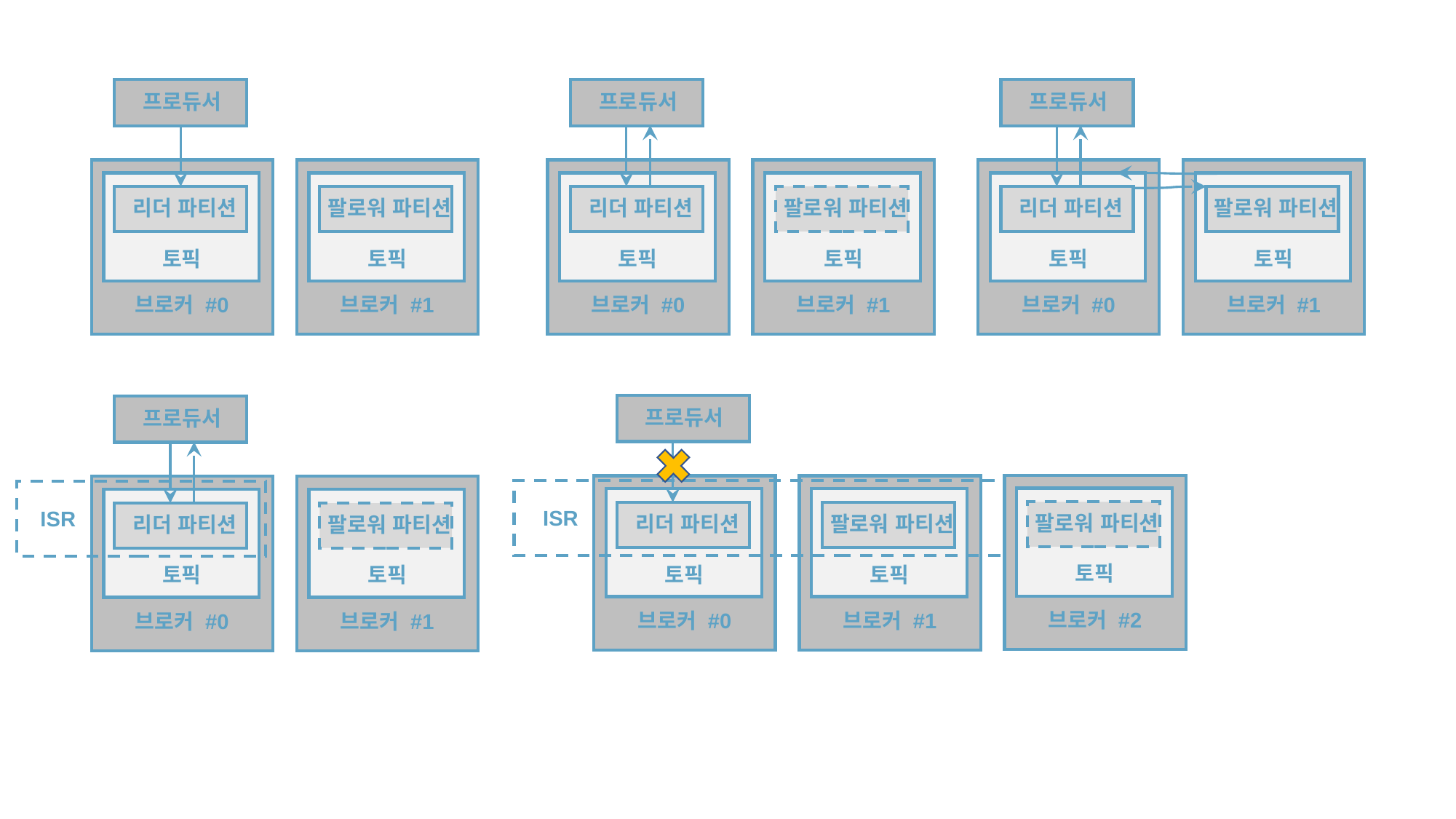

프로듀서
프로듀서
프로듀서

리더 파티션
팔로워 파티션
리더 파티션
팔로워 파티션
리더 파티션
팔로워 파티션
토픽
토픽
토픽
토픽
토픽
토픽
브로커 #0
브로커 #1
브로커 #0
브로커 #1
브로커 #0
브로커 #1

프로듀서
프로듀서

ISR
ISR

팔로워 파티션
리더 파티션
팔로워 파티션
리더 파티션
팔로워 파티션
토픽
토픽
토픽
토픽
토픽
브로커 #2
브로커 #0
브로커 #1
브로커 #0
브로커 #1